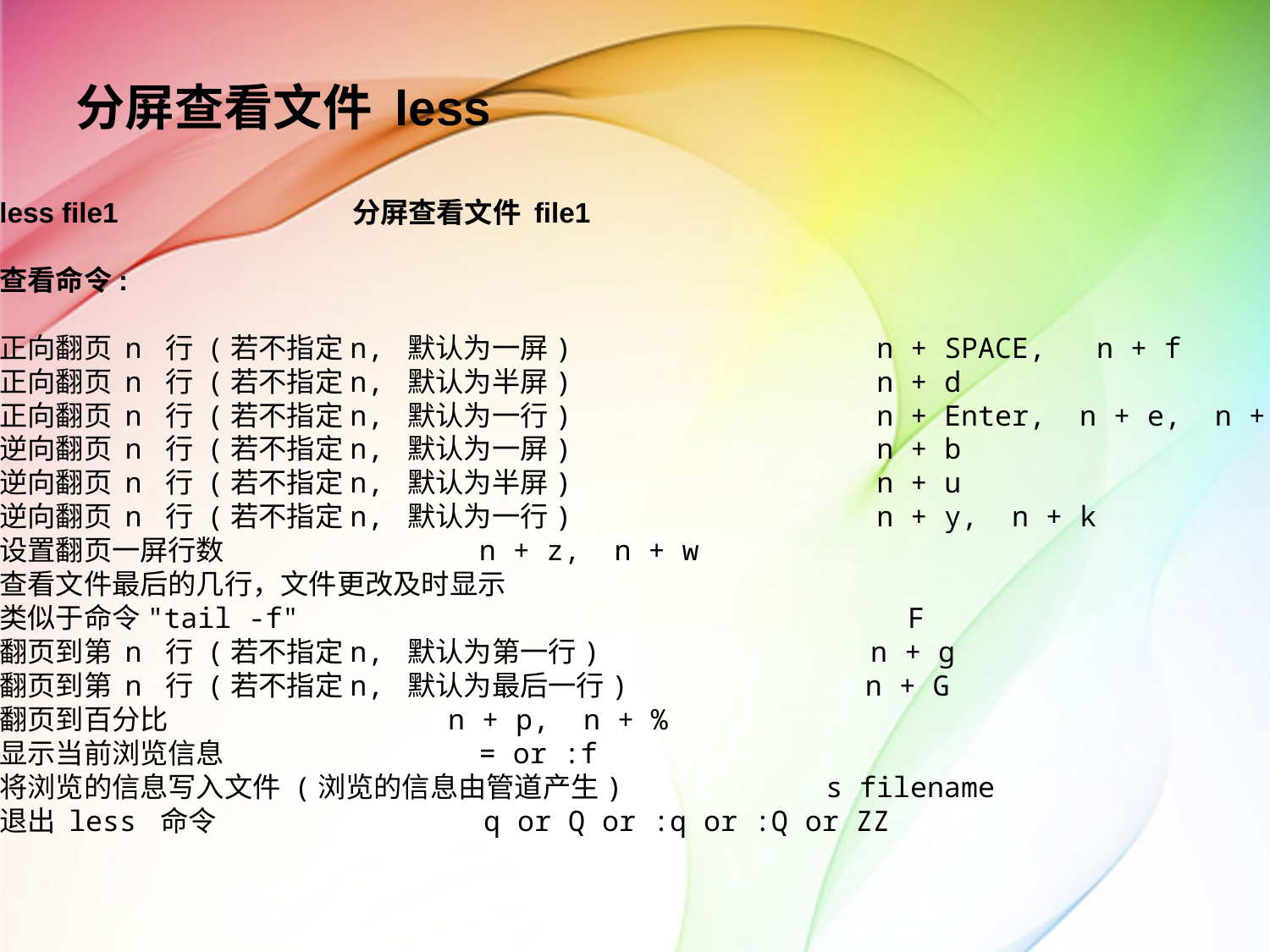

分屏查看文件 less
less file1                             分屏查看文件 file1

查看命令:

正向翻页 n 行 (若不指定n, 默认为一屏)                  n + SPACE,   n + f
正向翻页 n 行 (若不指定n, 默认为半屏)                  n + d
正向翻页 n 行 (若不指定n, 默认为一行)                  n + Enter,  n + e,  n + j
逆向翻页 n 行 (若不指定n, 默认为一屏)                  n + b
逆向翻页 n 行 (若不指定n, 默认为半屏)                  n + u
逆向翻页 n 行 (若不指定n, 默认为一行)                  n + y,  n + k
设置翻页一屏行数                                       n + z,  n + w
查看文件最后的几行，文件更改及时显示
类似于命令"tail -f"                                    F
翻页到第 n 行 (若不指定n, 默认为第一行)                n + g
翻页到第 n 行 (若不指定n, 默认为最后一行)              n + G
翻页到百分比                                           n + p,  n + %
显示当前浏览信息                                       = or :f
将浏览的信息写入文件 (浏览的信息由管道产生)            s filename
退出 less 命令                                         q or Q or :q or :Q or ZZ